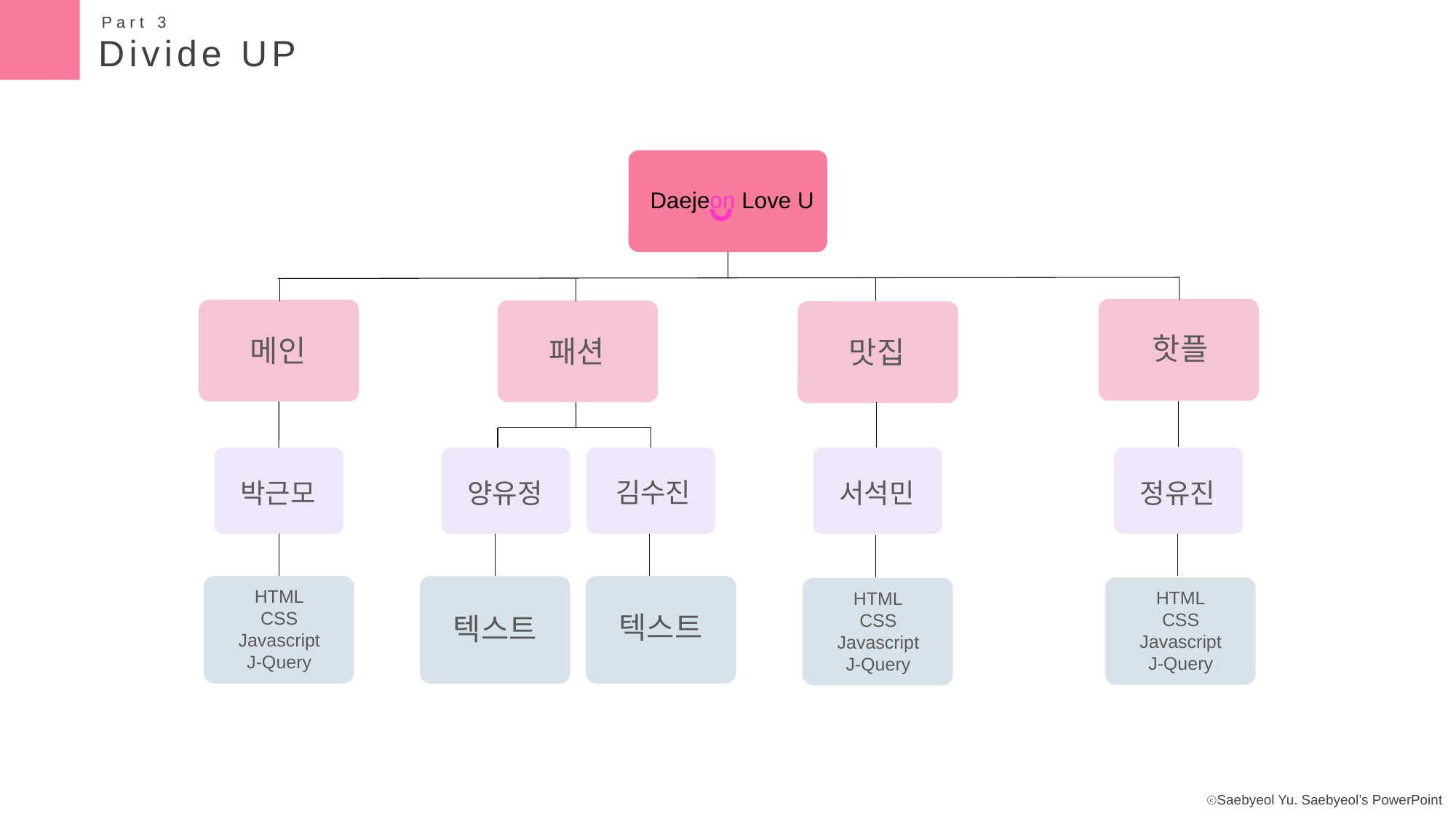

Part 3
Divide UP

Daejeon Love U

핫플

메인

패션

맛집

박근모

양유정

김수진

서석민

정유진

텍스트

텍스트

HTML
CSS
Javascript
J-Query

HTML
CSS
Javascript
J-Query

HTML
CSS
Javascript
J-Query